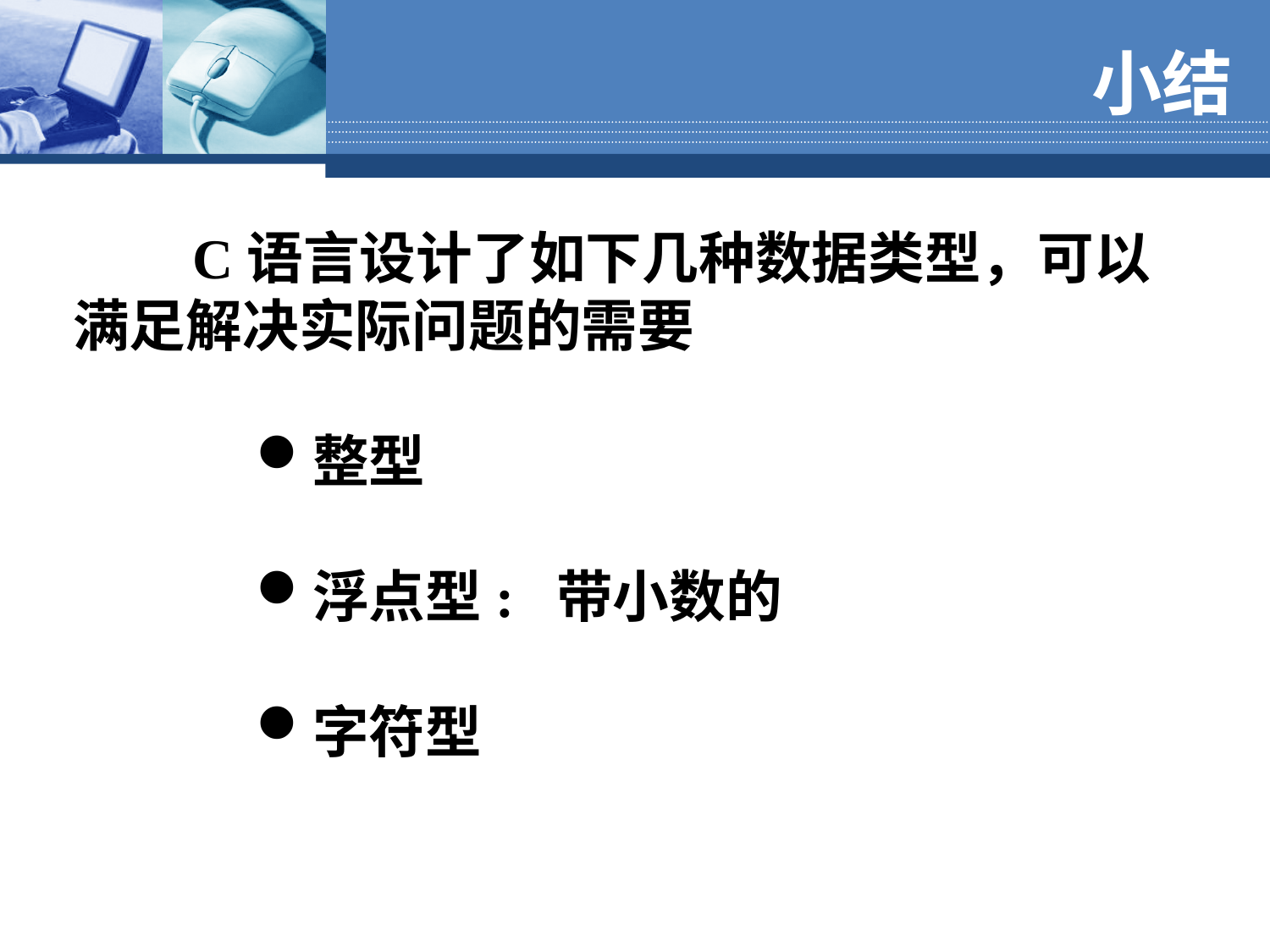

# 小结
C语言设计了如下几种数据类型，可以满足解决实际问题的需要

整型

浮点型:  带小数的

字符型